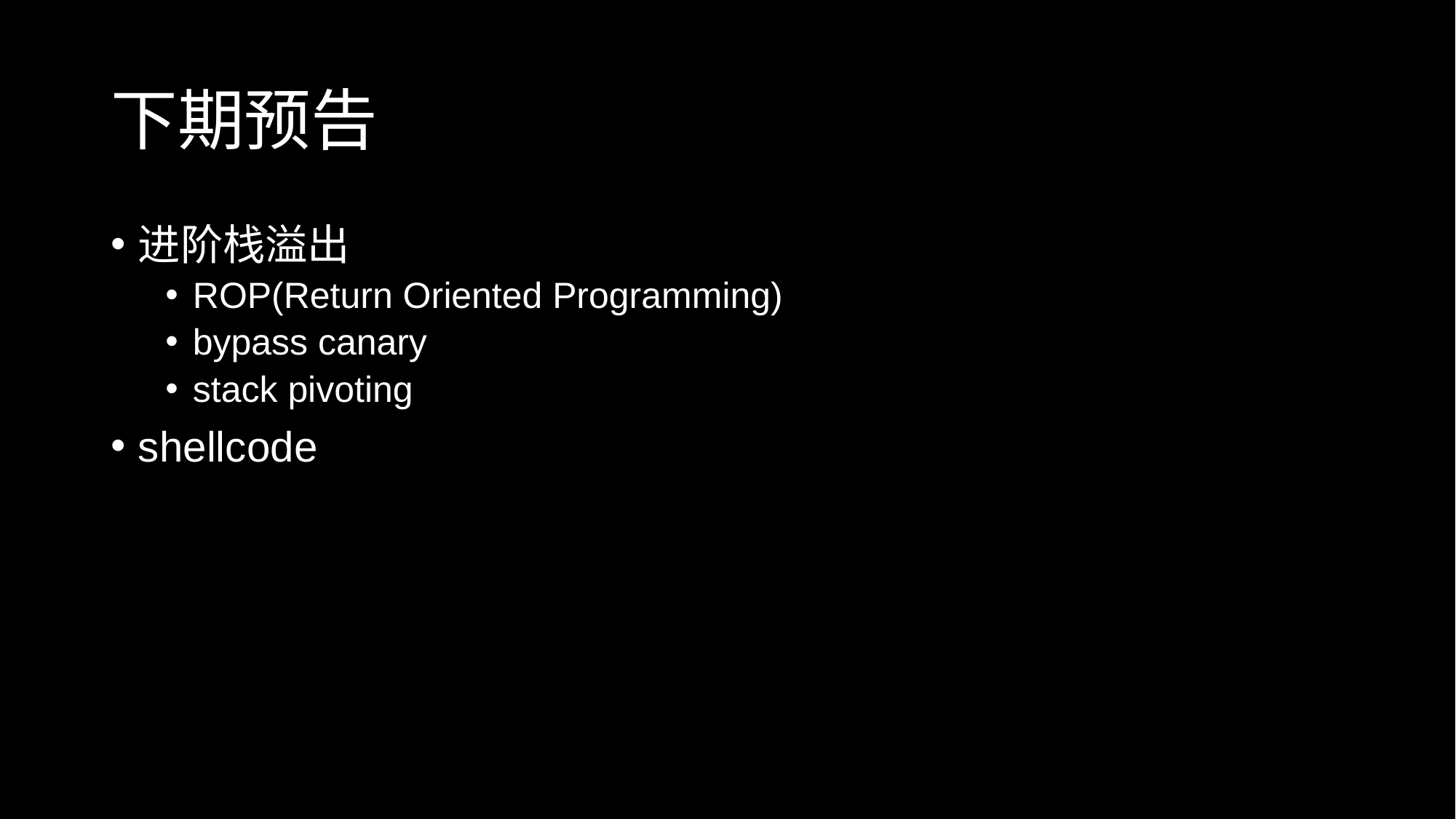

# 下期预告
进阶栈溢出
ROP(Return Oriented Programming)
bypass canary
stack pivoting
shellcode